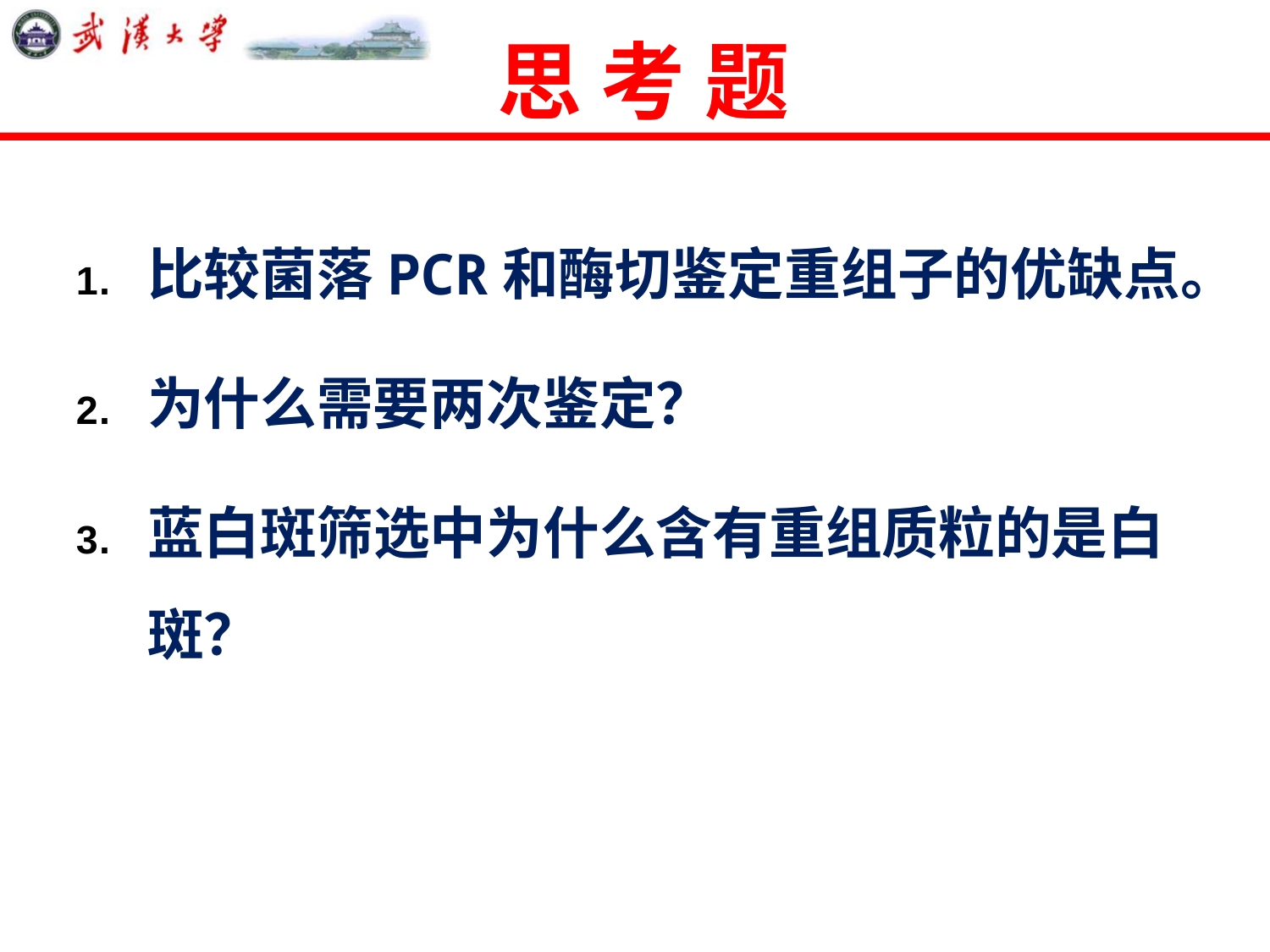

# 思 考 题
比较菌落PCR和酶切鉴定重组子的优缺点。
为什么需要两次鉴定？
蓝白斑筛选中为什么含有重组质粒的是白斑？